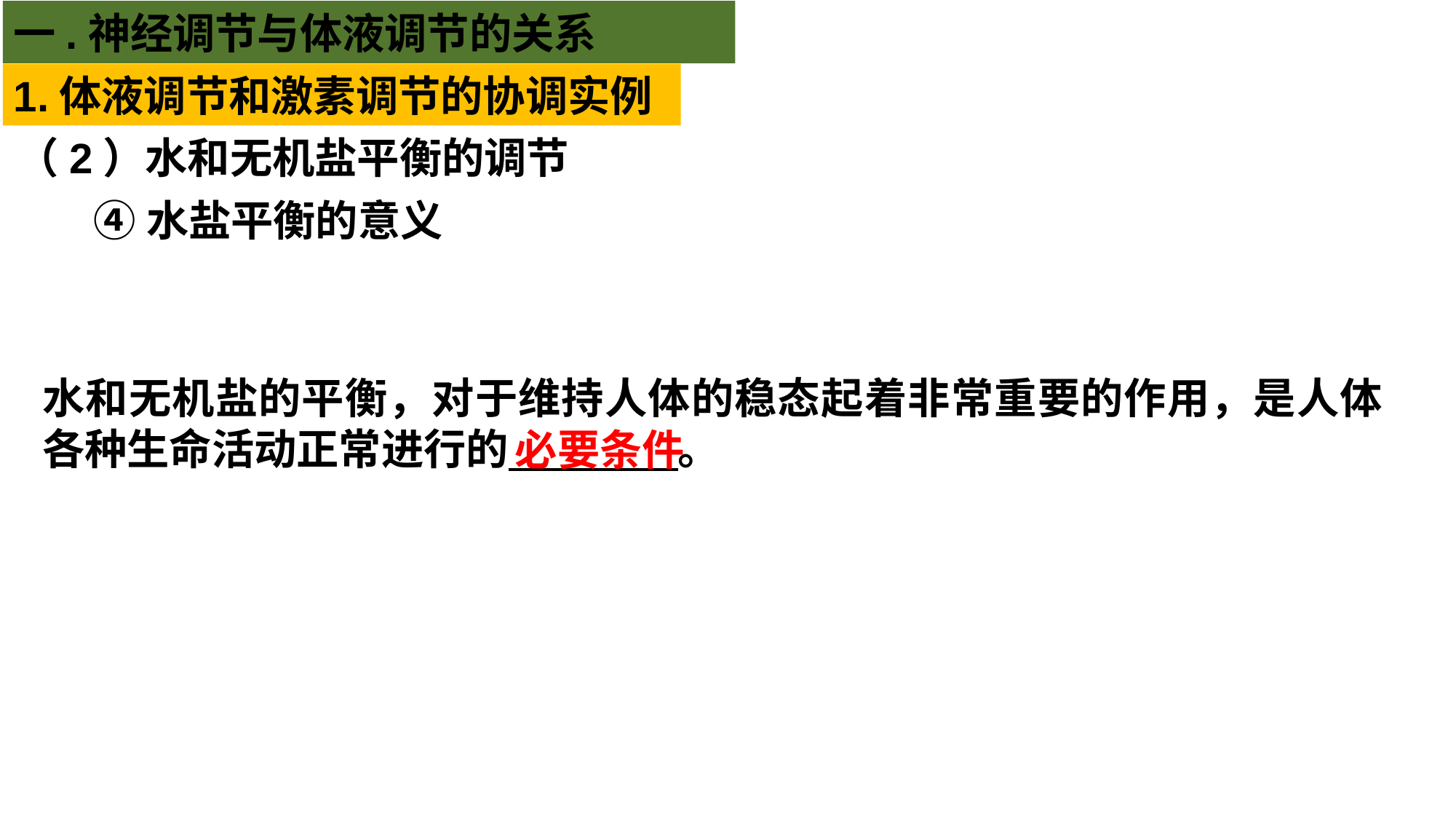

一.神经调节与体液调节的关系
1.体液调节和激素调节的协调实例
（2）水和无机盐平衡的调节
④水盐平衡的意义
水和无机盐的平衡，对于维持人体的稳态起着非常重要的作用，是人体各种生命活动正常进行的　　　　。
必要条件